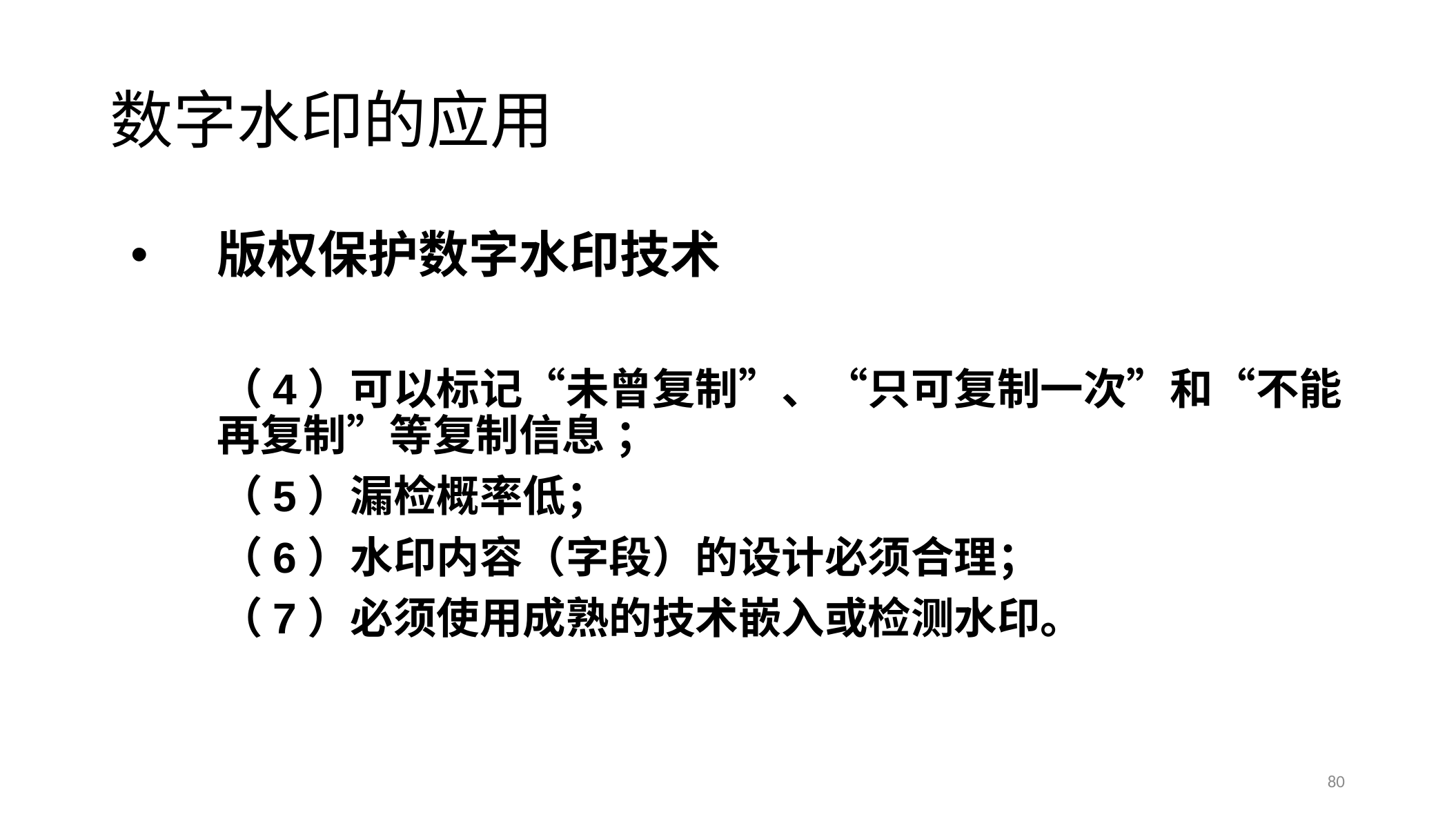

# 数字水印的应用
版权保护数字水印技术

        （4）可以标记“未曾复制”、“只可复制一次”和“不能再复制”等复制信息 ；
        （5）漏检概率低；
        （6）水印内容（字段）的设计必须合理；
        （7）必须使用成熟的技术嵌入或检测水印。
80